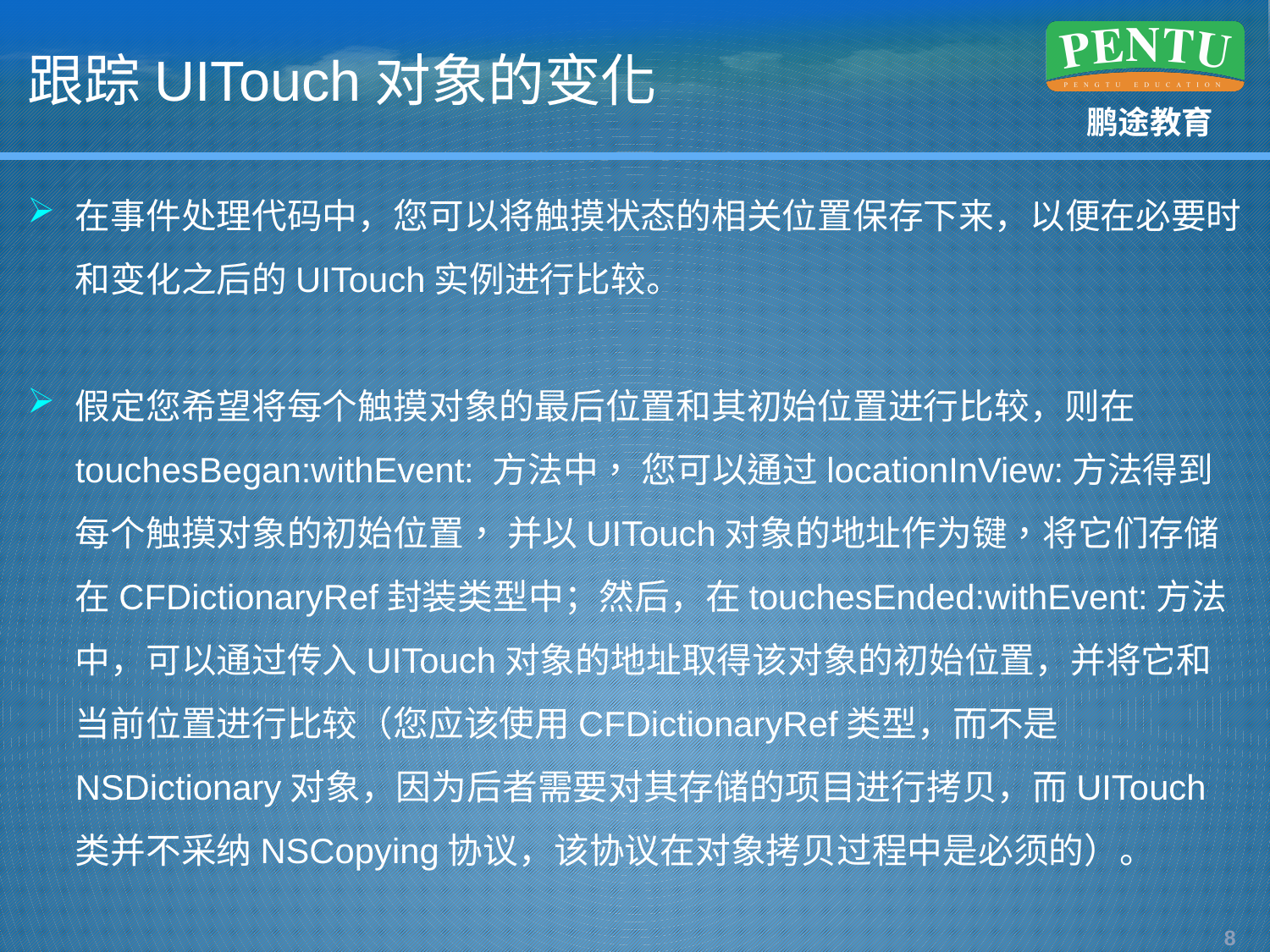

# 跟踪UITouch对象的变化
在事件处理代码中，您可以将触摸状态的相关位置保存下来，以便在必要时和变化之后的UITouch实例进行比较。

假定您希望将每个触摸对象的最后位置和其初始位置进行比较，则在touchesBegan:withEvent: 方法中， 您可以通过locationInView:方法得到每个触摸对象的初始位置， 并以UITouch对象的地址作为键，将它们存储在CFDictionaryRef封装类型中；然后，在touchesEnded:withEvent:方法中，可以通过传入UITouch对象的地址取得该对象的初始位置，并将它和当前位置进行比较（您应该使用CFDictionaryRef类型，而不是NSDictionary对象，因为后者需要对其存储的项目进行拷贝，而UITouch类并不采纳NSCopying协议，该协议在对象拷贝过程中是必须的）。
8